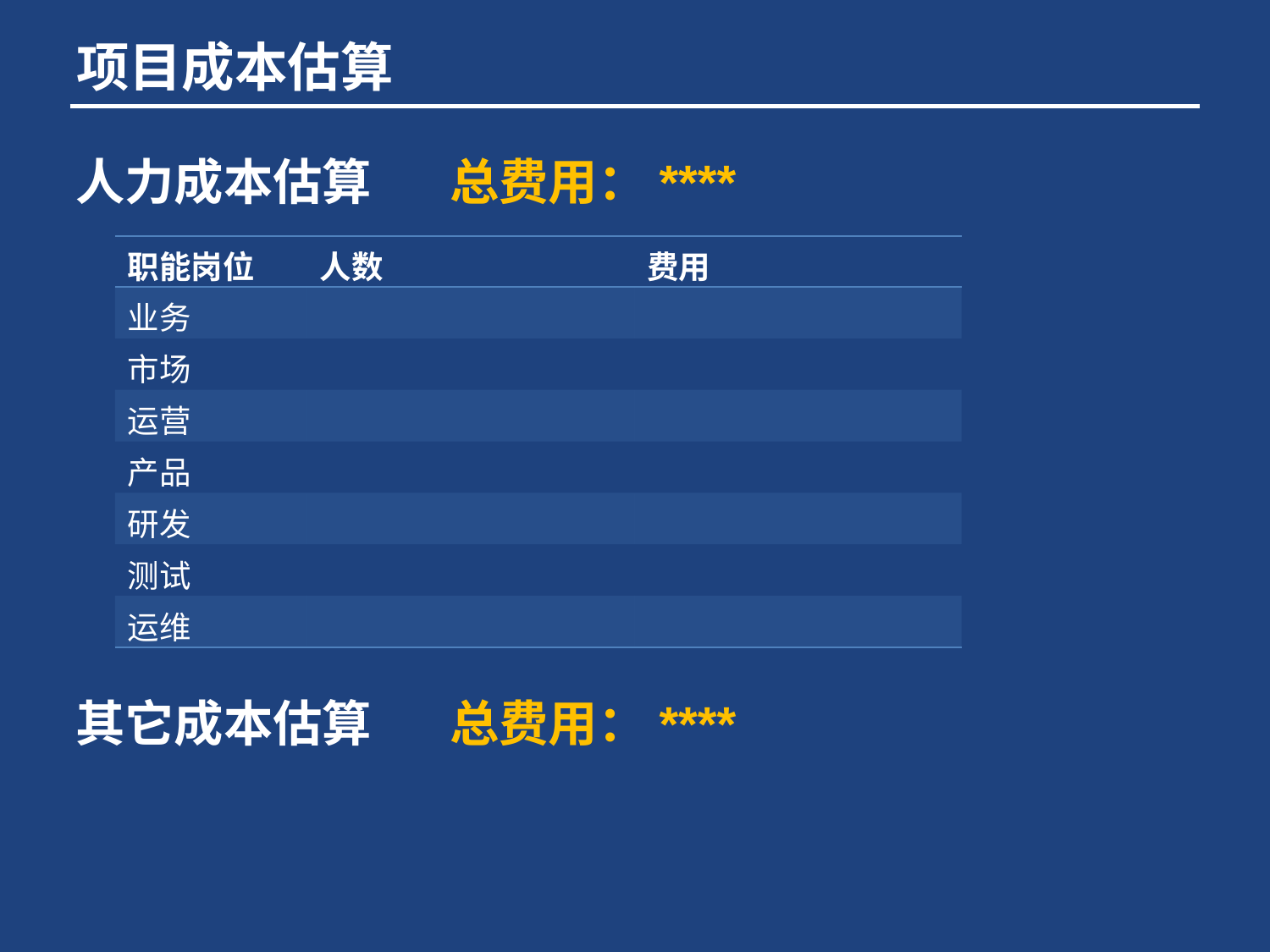

项目成本估算
人力成本估算       总费用：****
| 职能岗位 | 人数 | 费用 |
| --- | --- | --- |
| 业务 |  |  |
| 市场 |  |  |
| 运营 |  |  |
| 产品 |  |  |
| 研发 |  |  |
| 测试 |  |  |
| 运维 |  |  |
其它成本估算       总费用：****
13